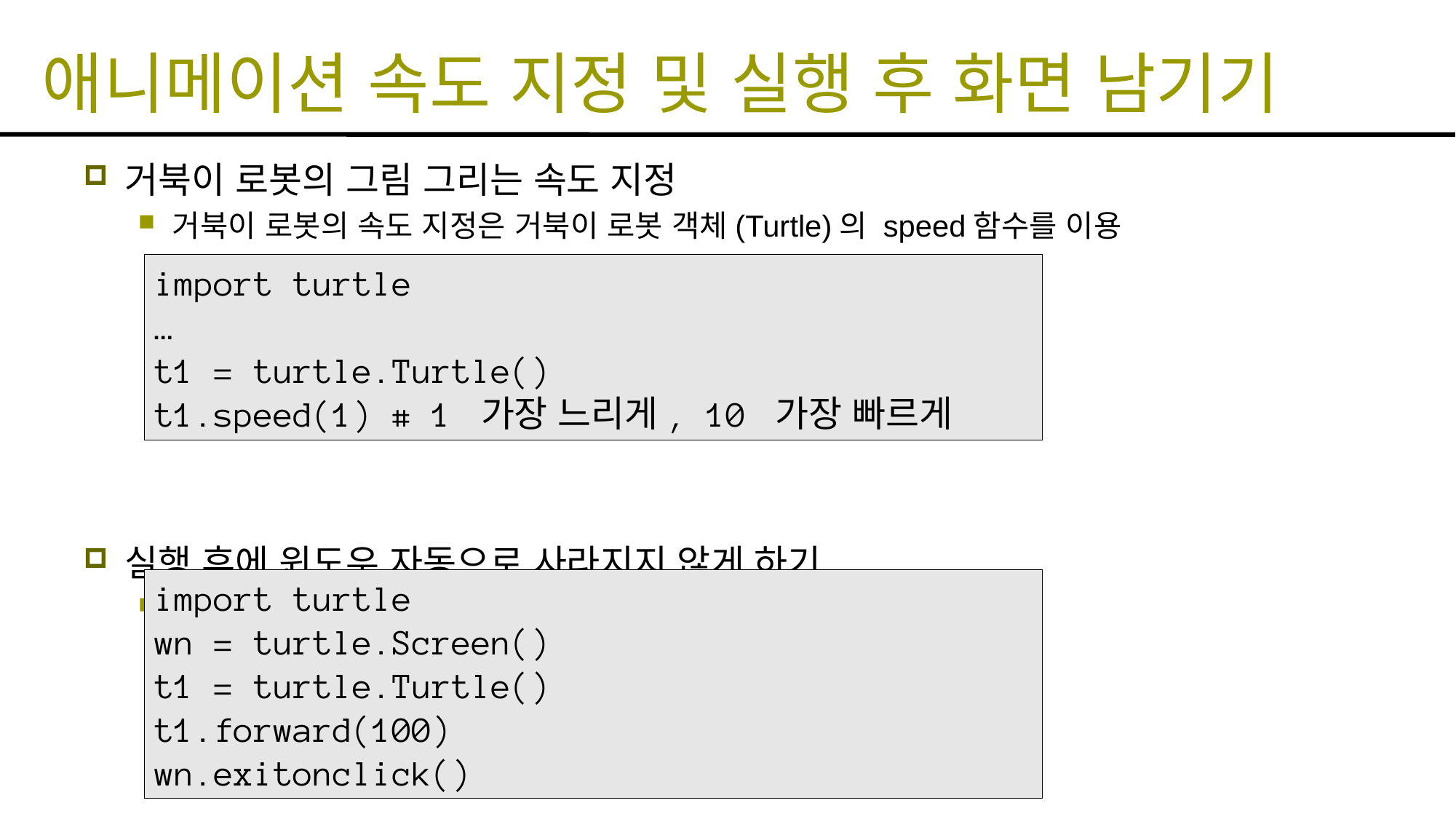

# 애니메이션 속도 지정 및 실행 후 화면 남기기
거북이 로봇의 그림 그리는 속도 지정
거북이 로봇의 속도 지정은 거북이 로봇 객체(Turtle)의 speed함수를 이용

실행 후에 윈도우 자동으로 사라지지 않게 하기
Screen 객체의 exitonclick 함수 사용
import turtle
…
t1 = turtle.Turtle()
t1.speed(1) # 1 가장 느리게, 10 가장 빠르게
import turtle
wn = turtle.Screen()
t1 = turtle.Turtle()
t1.forward(100)
wn.exitonclick()